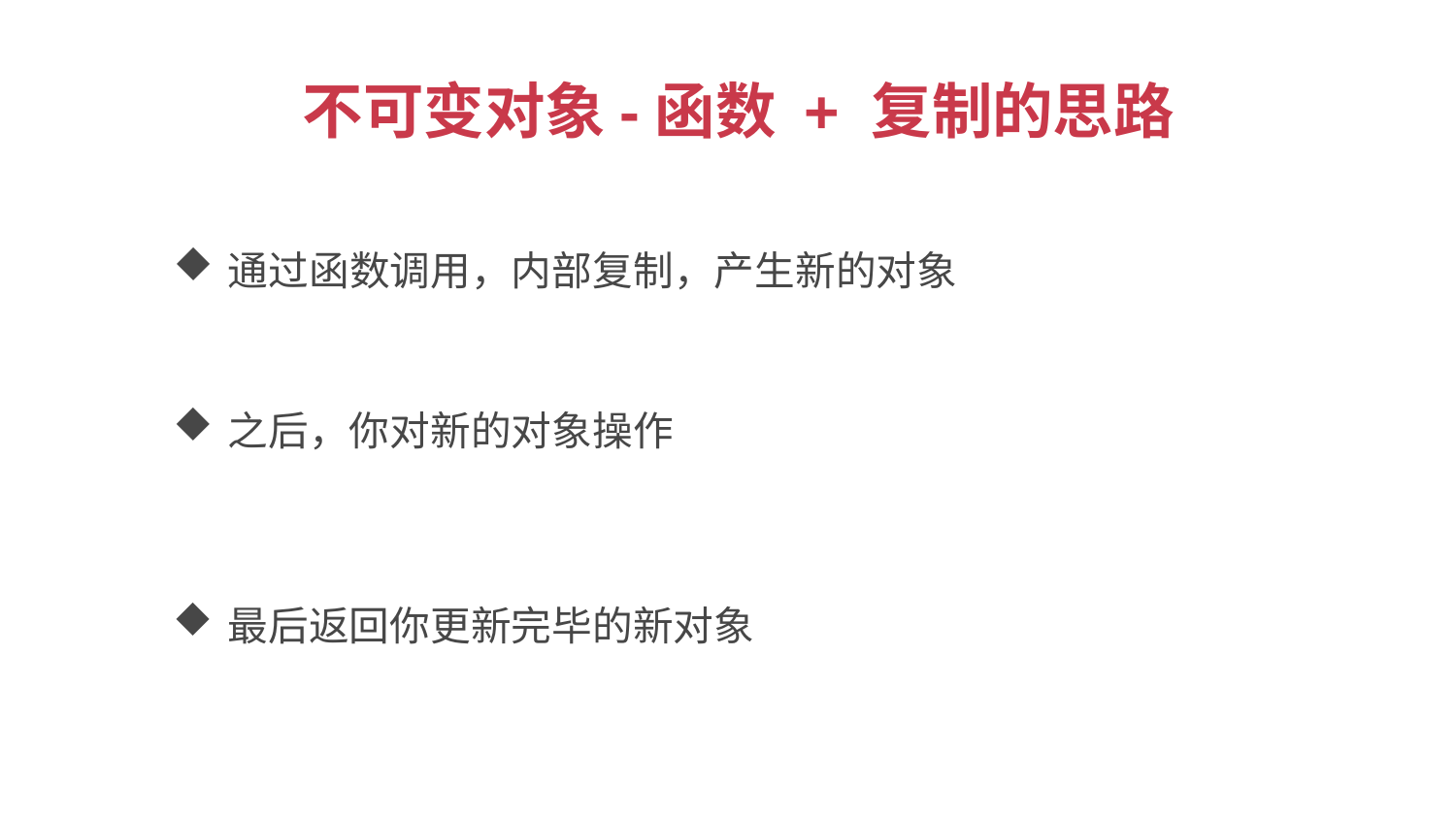

不可变对象-函数 + 复制的思路
通过函数调用，内部复制，产生新的对象
之后，你对新的对象操作
最后返回你更新完毕的新对象